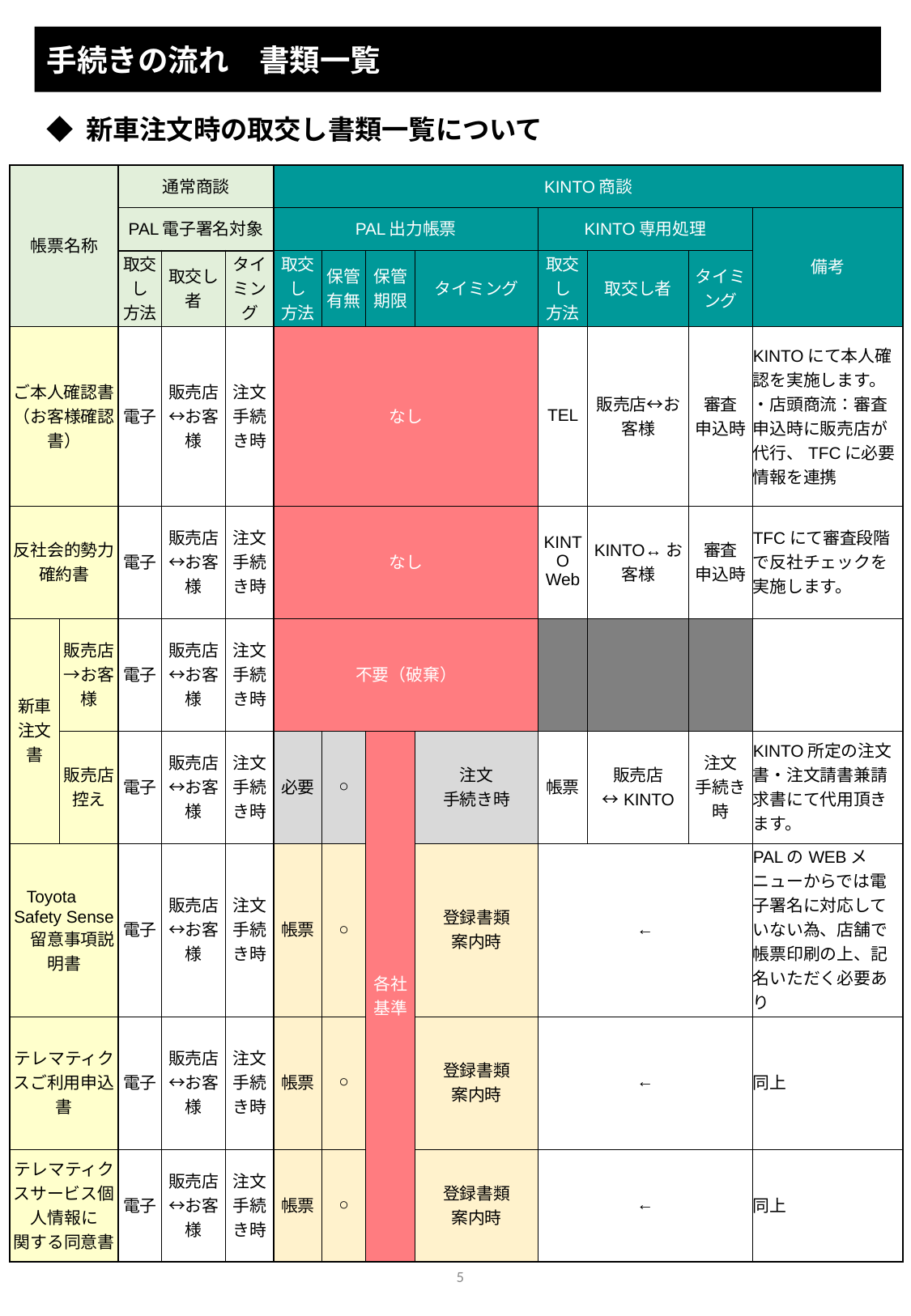

手続きの流れ　書類一覧
◆ 新車注文時の取交し書類一覧について
| 帳票名称 |  | 通常商談 |  |  | KINTO商談 |  |  |  |  |  |  |  |
| --- | --- | --- | --- | --- | --- | --- | --- | --- | --- | --- | --- | --- |
|  |  | PAL電子署名対象 |  |  | PAL出力帳票 |  |  |  | KINTO専用処理 |  |  | 備考 |
|  |  | 取交し 方法 | 取交し者 | タイミング | 取交し 方法 | 保管 有無 | 保管 期限 | タイミング | 取交し 方法 | 取交し者 | タイミング |  |
| ご本人確認書（お客様確認書） |  | 電子 | 販売店↔お客様 | 注文 手続き時 | なし |  |  |  | TEL | 販売店↔お客様 | 審査 申込時 | KINTOにて本人確認を実施します。 ・店頭商流：審査申込時に販売店が代行、TFCに必要情報を連携 |
| 反社会的勢力確約書 |  | 電子 | 販売店↔お客様 | 注文 手続き時 | なし |  |  |  | KINTO Web | KINTO↔お客様 | 審査 申込時 | TFCにて審査段階で反社チェックを 実施します。 |
| 新車注文書 | 販売店→お客様 | 電子 | 販売店↔お客様 | 注文 手続き時 | 不要（破棄） |  |  |  |  |  |  |  |
|  | 販売店控え | 電子 | 販売店↔お客様 | 注文 手続き時 | 必要 | ○ | 各社 基準 | 注文 手続き時 | 帳票 | 販売店↔KINTO | 注文 手続き時 | KINTO所定の注文書・注文請書兼請求書にて代用頂きます。 |
| Toyota　Safety Sense 　留意事項説明書 |  | 電子 | 販売店↔お客様 | 注文 手続き時 | 帳票 | ○ |  | 登録書類 案内時 | ← |  |  | PALのWEBメニューからでは電子署名に対応していない為、店舗で帳票印刷の上、記名いただく必要あり |
| テレマティクスご利用申込書 |  | 電子 | 販売店↔お客様 | 注文 手続き時 | 帳票 | ○ |  | 登録書類 案内時 | ← |  |  | 同上 |
| テレマティクスサービス個人情報に 関する同意書 |  | 電子 | 販売店↔お客様 | 注文 手続き時 | 帳票 | ○ |  | 登録書類 案内時 | ← |  |  | 同上 |
5